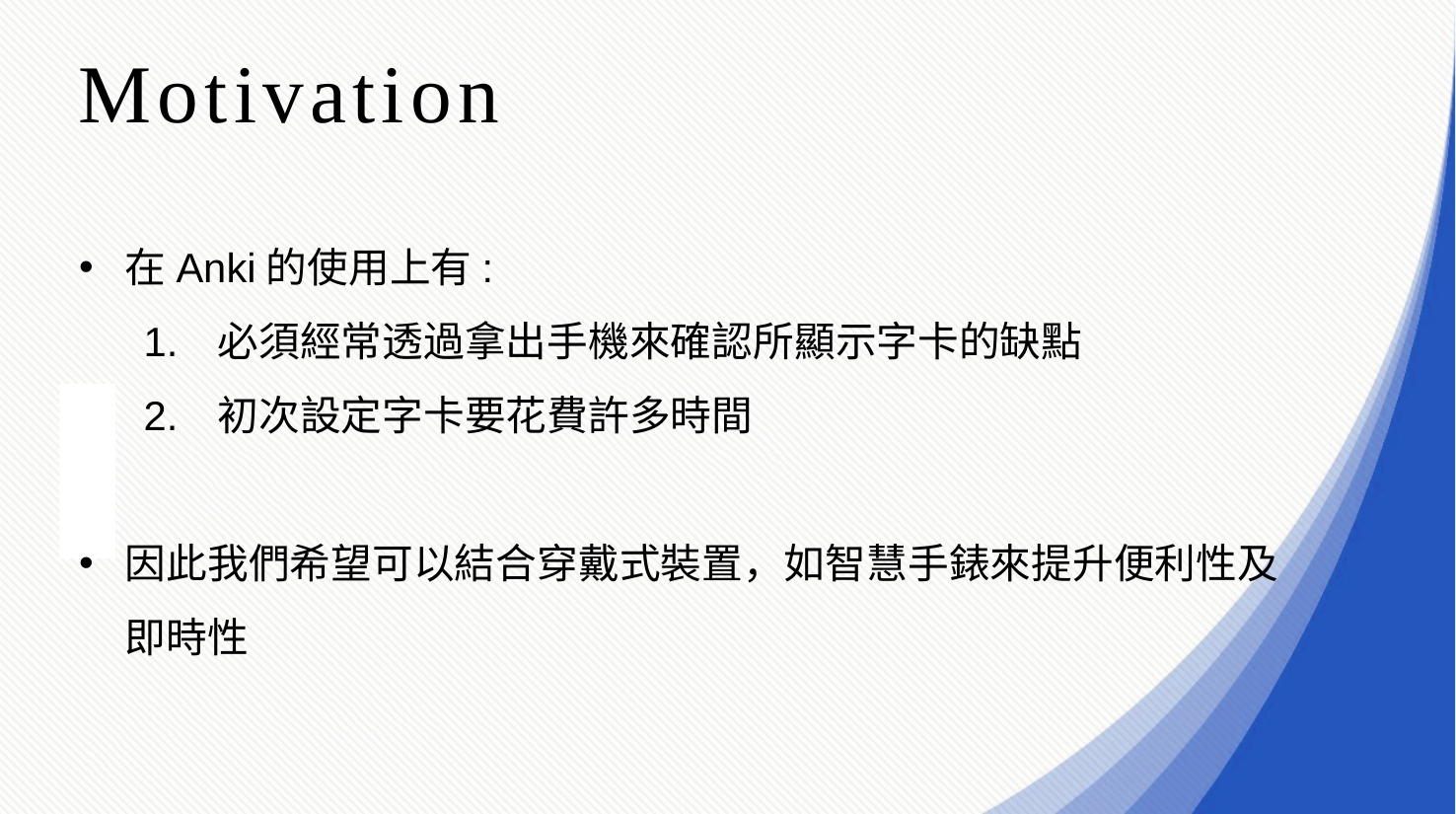

Motivation
在Anki的使用上有:
必須經常透過拿出手機來確認所顯示字卡的缺點
初次設定字卡要花費許多時間

因此我們希望可以結合穿戴式裝置，如智慧手錶來提升便利性及即時性

4